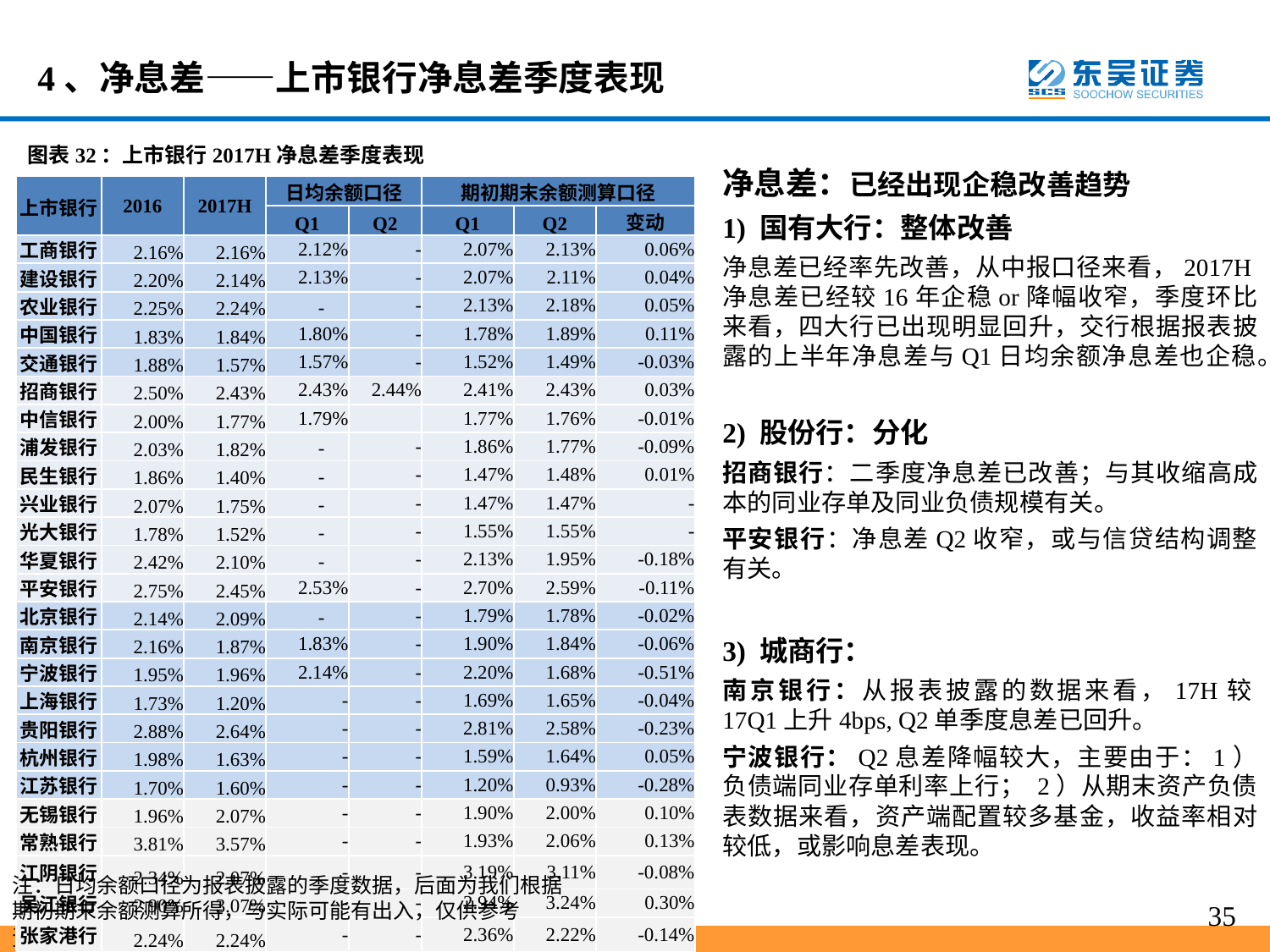

计息负债
4、净息差——上市银行净息差季度表现
图表32：上市银行2017H净息差季度表现
净息差：已经出现企稳改善趋势
1) 国有大行：整体改善
净息差已经率先改善，从中报口径来看，2017H净息差已经较16年企稳or降幅收窄，季度环比来看，四大行已出现明显回升，交行根据报表披露的上半年净息差与Q1日均余额净息差也企稳。

2) 股份行：分化
招商银行：二季度净息差已改善；与其收缩高成本的同业存单及同业负债规模有关。
平安银行：净息差Q2收窄，或与信贷结构调整有关。

3) 城商行：
南京银行：从报表披露的数据来看，17H较17Q1上升4bps, Q2单季度息差已回升。
宁波银行：Q2息差降幅较大，主要由于：1）负债端同业存单利率上行； 2）从期末资产负债表数据来看，资产端配置较多基金，收益率相对较低，或影响息差表现。
| 上市银行 | 2016 | 2017H | 日均余额口径 |  | 期初期末余额测算口径 |  |  |
| --- | --- | --- | --- | --- | --- | --- | --- |
|  |  |  | Q1 | Q2 | Q1 | Q2 | 变动 |
| 工商银行 | 2.16% | 2.16% | 2.12% | - | 2.07% | 2.13% | 0.06% |
| 建设银行 | 2.20% | 2.14% | 2.13% | - | 2.07% | 2.11% | 0.04% |
| 农业银行 | 2.25% | 2.24% | - | - | 2.13% | 2.18% | 0.05% |
| 中国银行 | 1.83% | 1.84% | 1.80% | - | 1.78% | 1.89% | 0.11% |
| 交通银行 | 1.88% | 1.57% | 1.57% | - | 1.52% | 1.49% | -0.03% |
| 招商银行 | 2.50% | 2.43% | 2.43% | 2.44% | 2.41% | 2.43% | 0.03% |
| 中信银行 | 2.00% | 1.77% | 1.79% |  | 1.77% | 1.76% | -0.01% |
| 浦发银行 | 2.03% | 1.82% | - | - | 1.86% | 1.77% | -0.09% |
| 民生银行 | 1.86% | 1.40% | - | - | 1.47% | 1.48% | 0.01% |
| 兴业银行 | 2.07% | 1.75% | - | - | 1.47% | 1.47% | - |
| 光大银行 | 1.78% | 1.52% | - | - | 1.55% | 1.55% | - |
| 华夏银行 | 2.42% | 2.10% | - | - | 2.13% | 1.95% | -0.18% |
| 平安银行 | 2.75% | 2.45% | 2.53% | - | 2.70% | 2.59% | -0.11% |
| 北京银行 | 2.14% | 2.09% | - | - | 1.79% | 1.78% | -0.02% |
| 南京银行 | 2.16% | 1.87% | 1.83% | - | 1.90% | 1.84% | -0.06% |
| 宁波银行 | 1.95% | 1.96% | 2.14% | - | 2.20% | 1.68% | -0.51% |
| 上海银行 | 1.73% | 1.20% | - | - | 1.69% | 1.65% | -0.04% |
| 贵阳银行 | 2.88% | 2.64% | - | - | 2.81% | 2.58% | -0.23% |
| 杭州银行 | 1.98% | 1.63% | - | - | 1.59% | 1.64% | 0.05% |
| 江苏银行 | 1.70% | 1.60% | - | - | 1.20% | 0.93% | -0.28% |
| 无锡银行 | 1.96% | 2.07% | - | - | 1.90% | 2.00% | 0.10% |
| 常熟银行 | 3.81% | 3.57% | - | - | 1.93% | 2.06% | 0.13% |
| 江阴银行 | 2.34% | 2.07% | - | - | 3.19% | 3.11% | -0.08% |
| 吴江银行 | 2.90% | 3.07% | - | - | 2.94% | 3.24% | 0.30% |
| 张家港行 | 2.24% | 2.24% | - | - | 2.36% | 2.22% | -0.14% |
注：日均余额口径为报表披露的季度数据，后面为我们根据期初期末余额测算所得，与实际可能有出入，仅供参考
35
资料来源：Wind资讯，东吴证券研究所